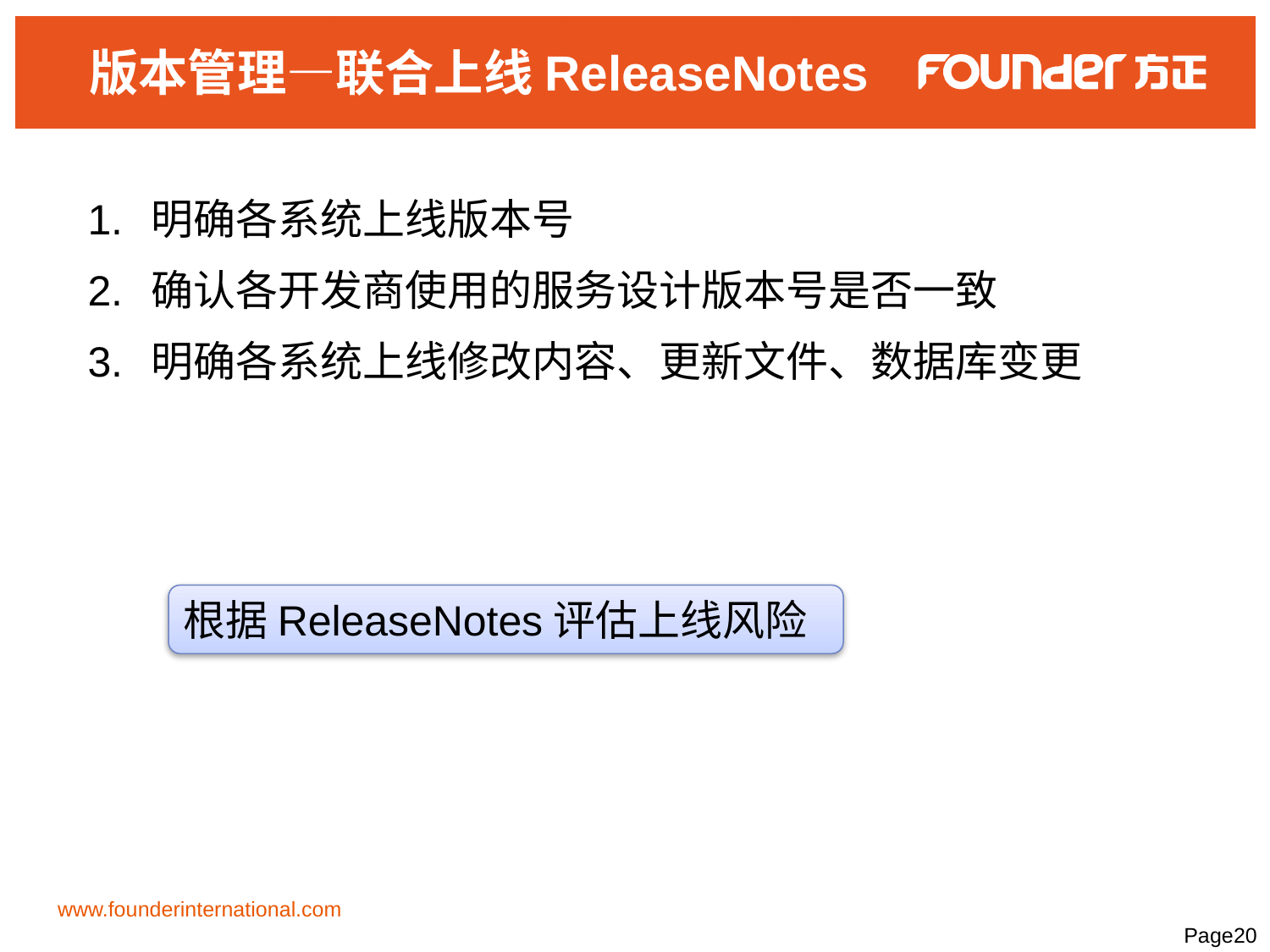

# 版本管理—联合上线ReleaseNotes
明确各系统上线版本号
确认各开发商使用的服务设计版本号是否一致
明确各系统上线修改内容、更新文件、数据库变更

根据ReleaseNotes评估上线风险
www.founderinternational.com
Page20